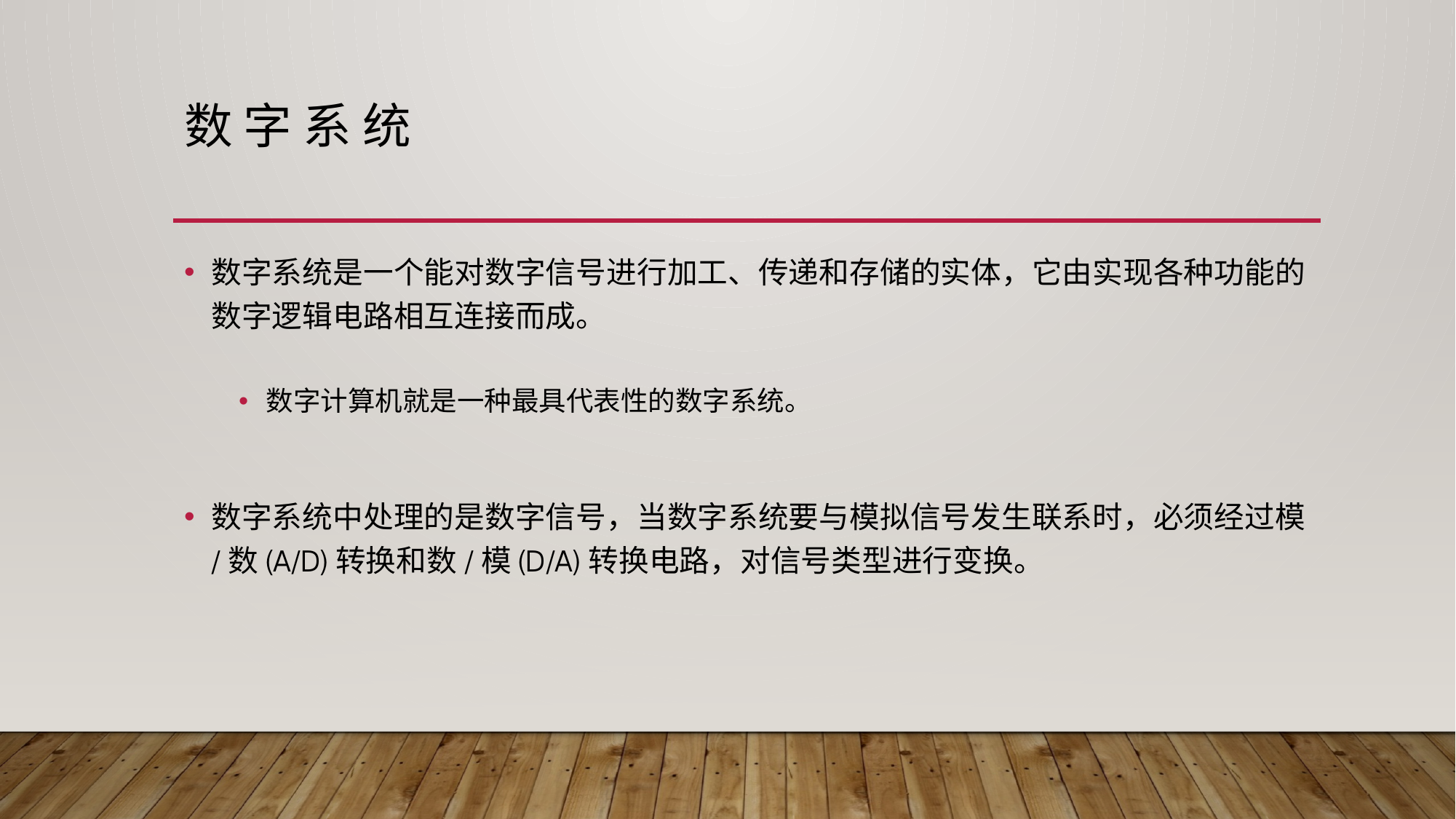

# 数 字 系 统
数字系统是一个能对数字信号进行加工、传递和存储的实体，它由实现各种功能的数字逻辑电路相互连接而成。
数字计算机就是一种最具代表性的数字系统。

数字系统中处理的是数字信号，当数字系统要与模拟信号发生联系时，必须经过模/数(A/D)转换和数/模(D/A)转换电路，对信号类型进行变换。